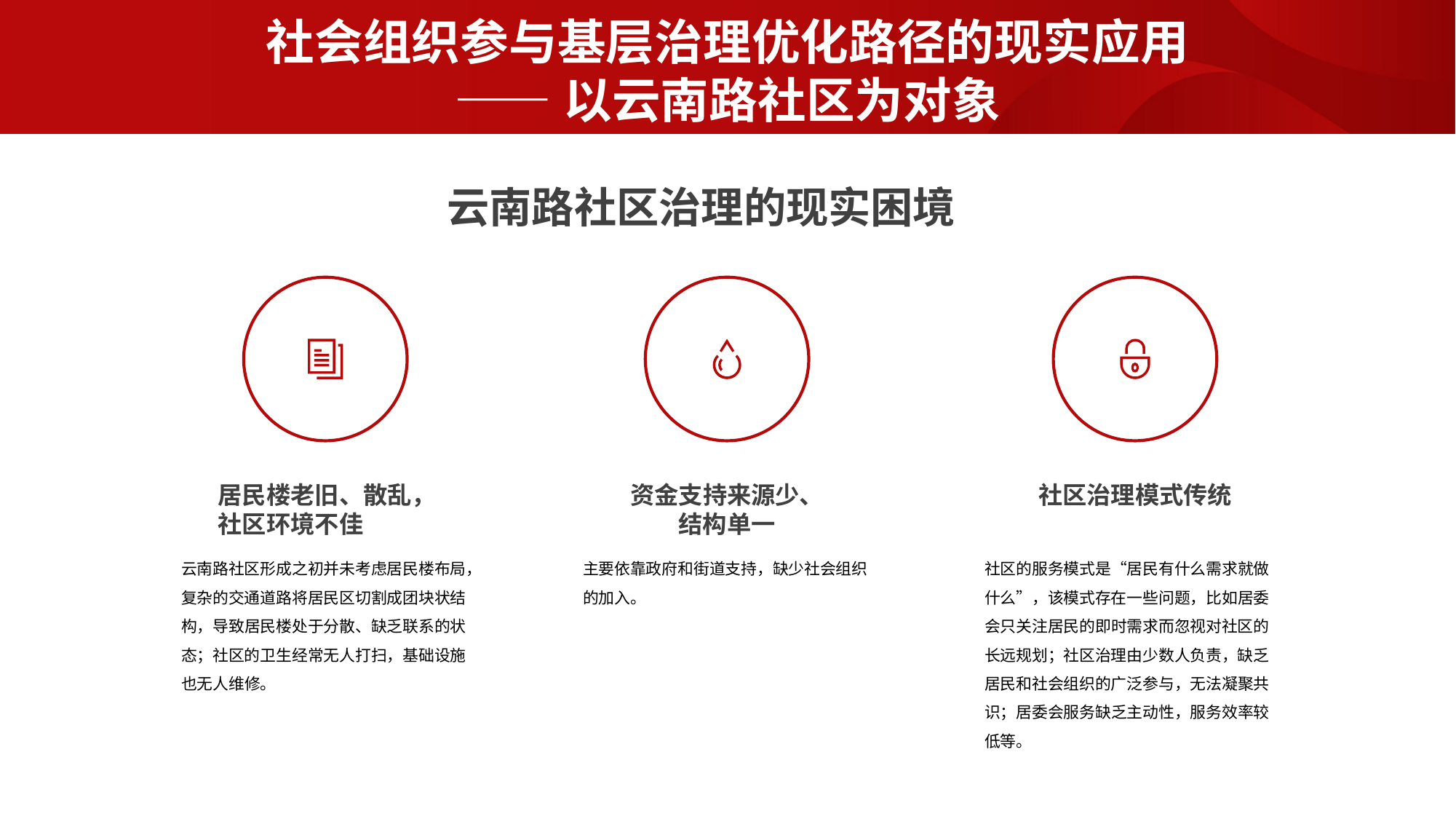

社会组织参与基层治理优化路径的现实应用
——以云南路社区为对象
云南路社区治理的现实困境

居民楼老旧、散乱，社区环境不佳
资金支持来源少、
结构单一
社区治理模式传统
社区的服务模式是“居民有什么需求就做什么”，该模式存在一些问题，比如居委会只关注居民的即时需求而忽视对社区的长远规划；社区治理由少数人负责，缺乏居民和社会组织的广泛参与，无法凝聚共识；居委会服务缺乏主动性，服务效率较低等。
云南路社区形成之初并未考虑居民楼布局，复杂的交通道路将居民区切割成团块状结构，导致居民楼处于分散、缺乏联系的状态；社区的卫生经常无人打扫，基础设施也无人维修。
主要依靠政府和街道支持，缺少社会组织的加入。